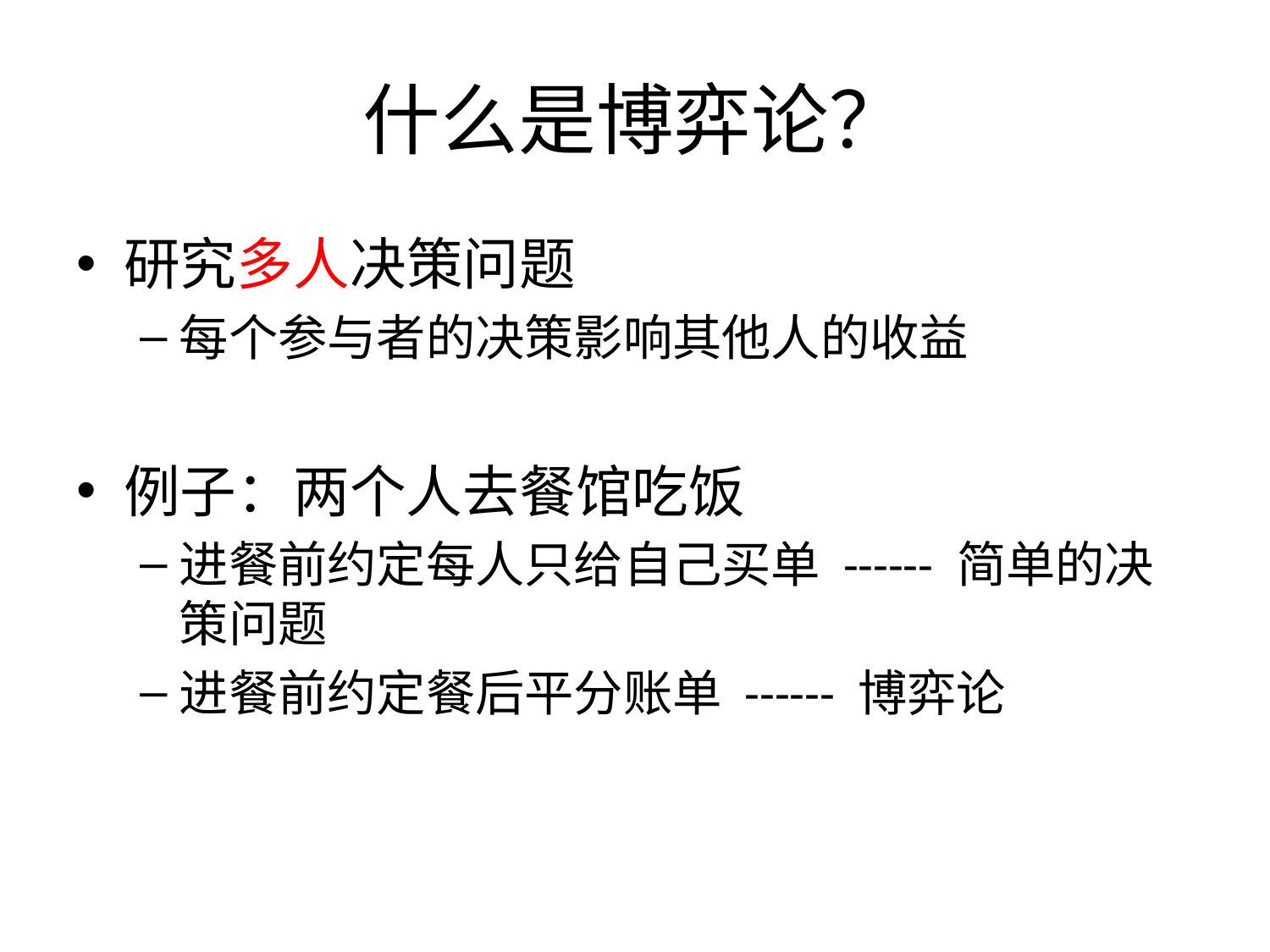

# 什么是博弈论？
研究多人决策问题
每个参与者的决策影响其他人的收益

例子：两个人去餐馆吃饭
进餐前约定每人只给自己买单 ------ 简单的决策问题
进餐前约定餐后平分账单 ------ 博弈论